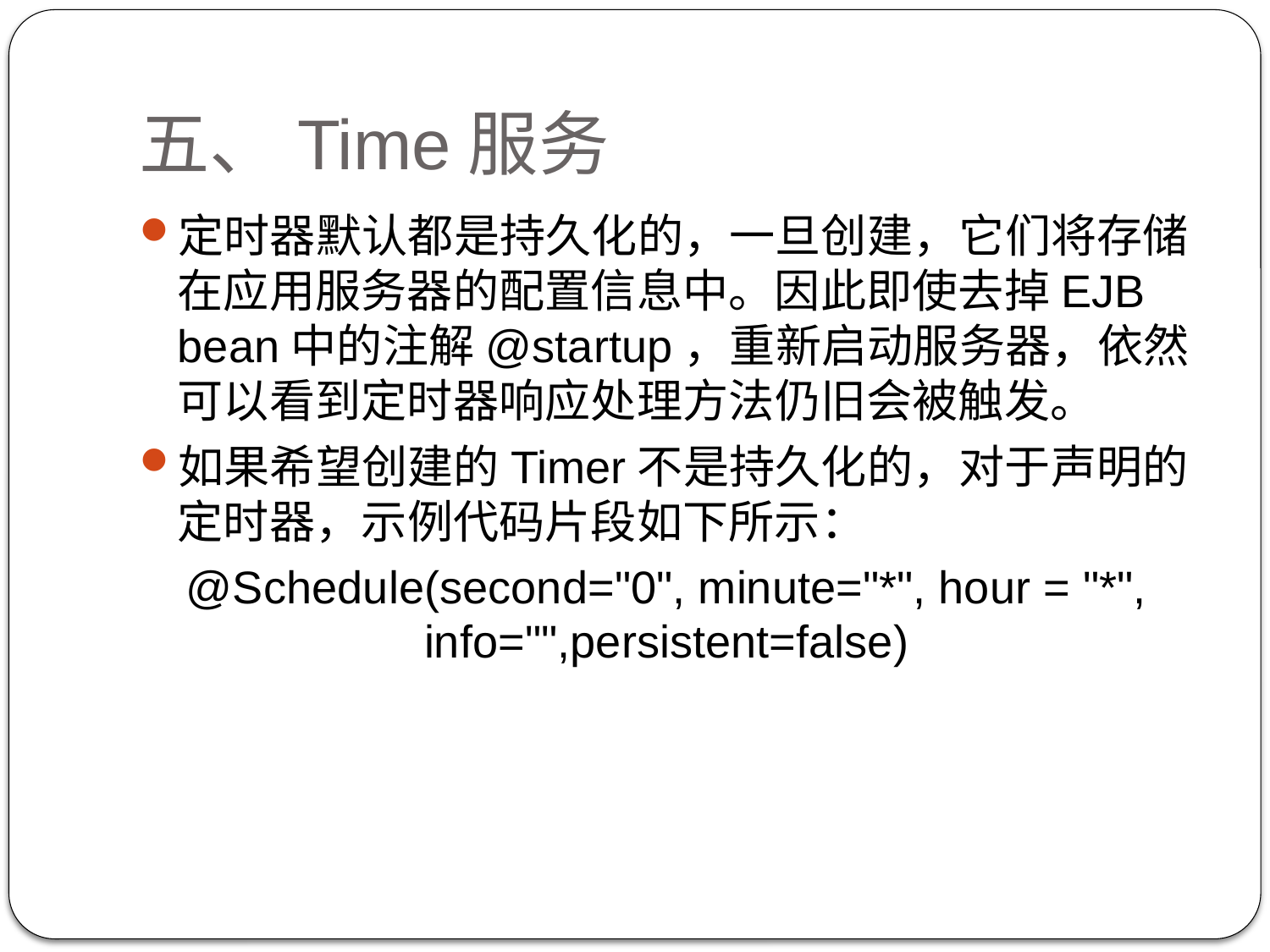

# 五、Time服务
定时器默认都是持久化的，一旦创建，它们将存储在应用服务器的配置信息中。因此即使去掉EJB bean中的注解@startup，重新启动服务器，依然可以看到定时器响应处理方法仍旧会被触发。
如果希望创建的Timer不是持久化的，对于声明的定时器，示例代码片段如下所示：
@Schedule(second="0", minute="*", hour = "*", info="",persistent=false)